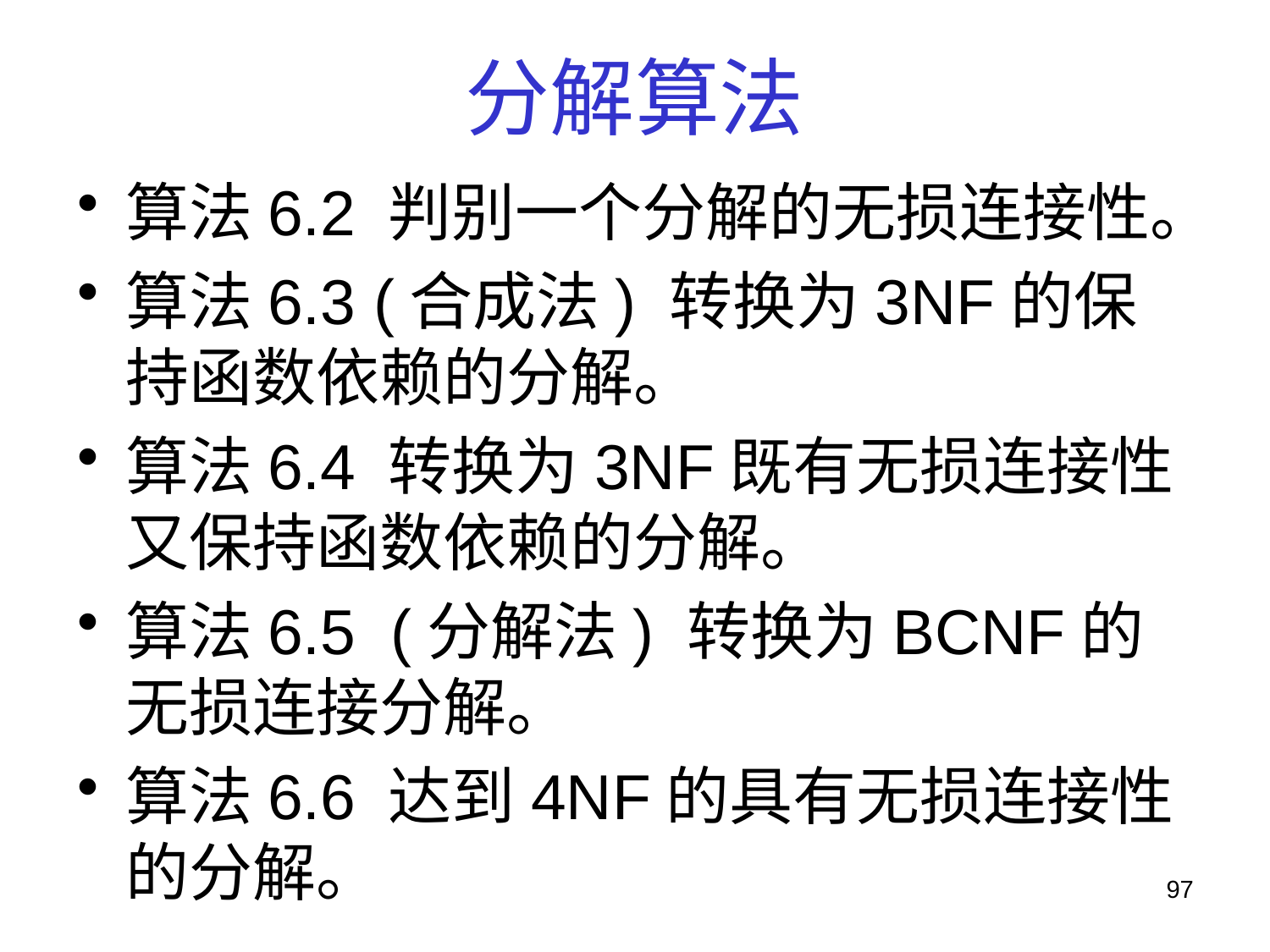

# 分解算法
算法6.2 判别一个分解的无损连接性。
算法6.3 (合成法) 转换为3NF的保持函数依赖的分解。
算法6.4 转换为3NF既有无损连接性又保持函数依赖的分解。
算法6.5  (分解法) 转换为BCNF的无损连接分解。
算法6.6 达到4NF的具有无损连接性的分解。
97